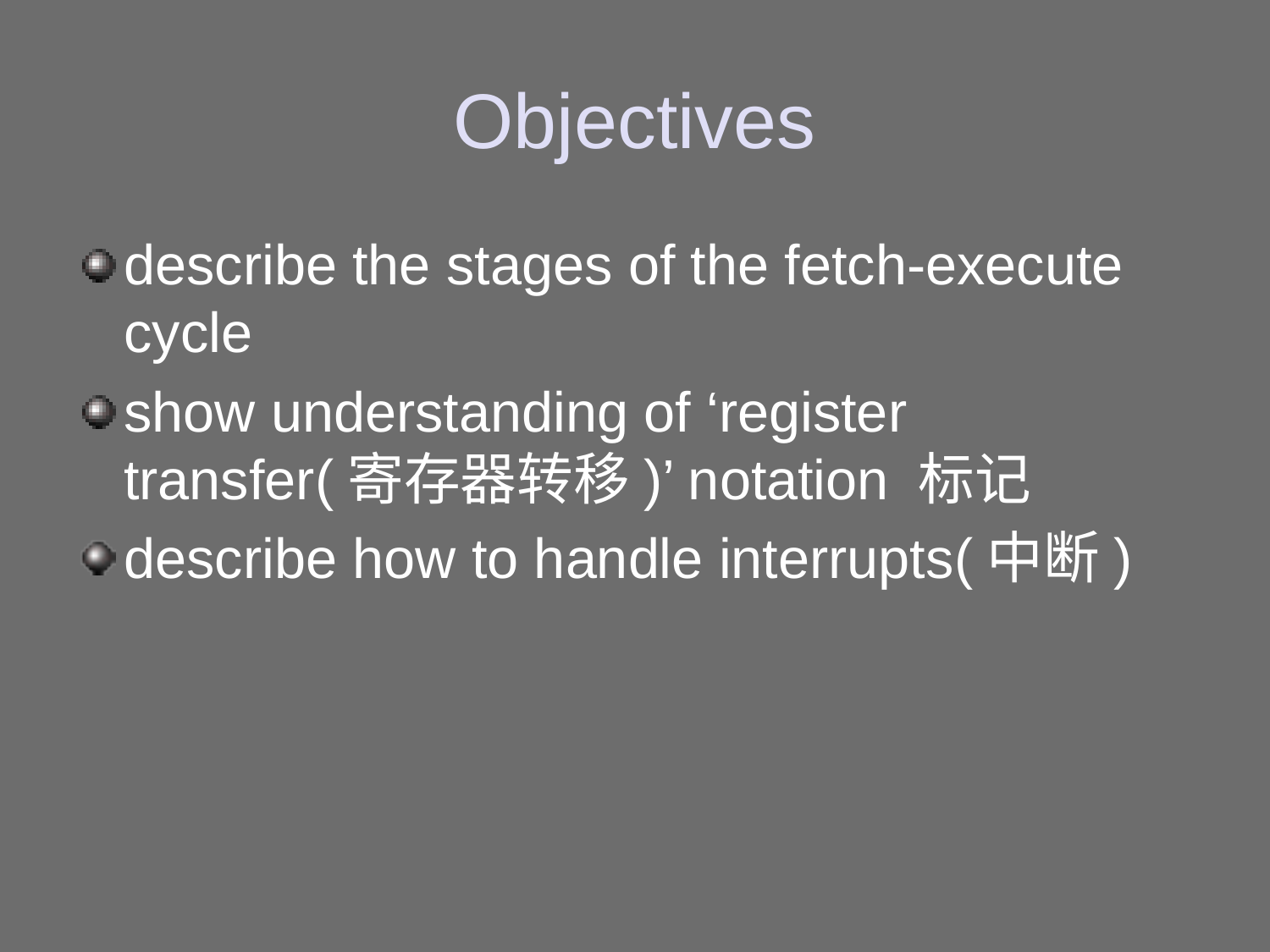

# Objectives
describe the stages of the fetch-execute cycle
show understanding of ‘register transfer(寄存器转移)’ notation 标记
describe how to handle interrupts(中断)